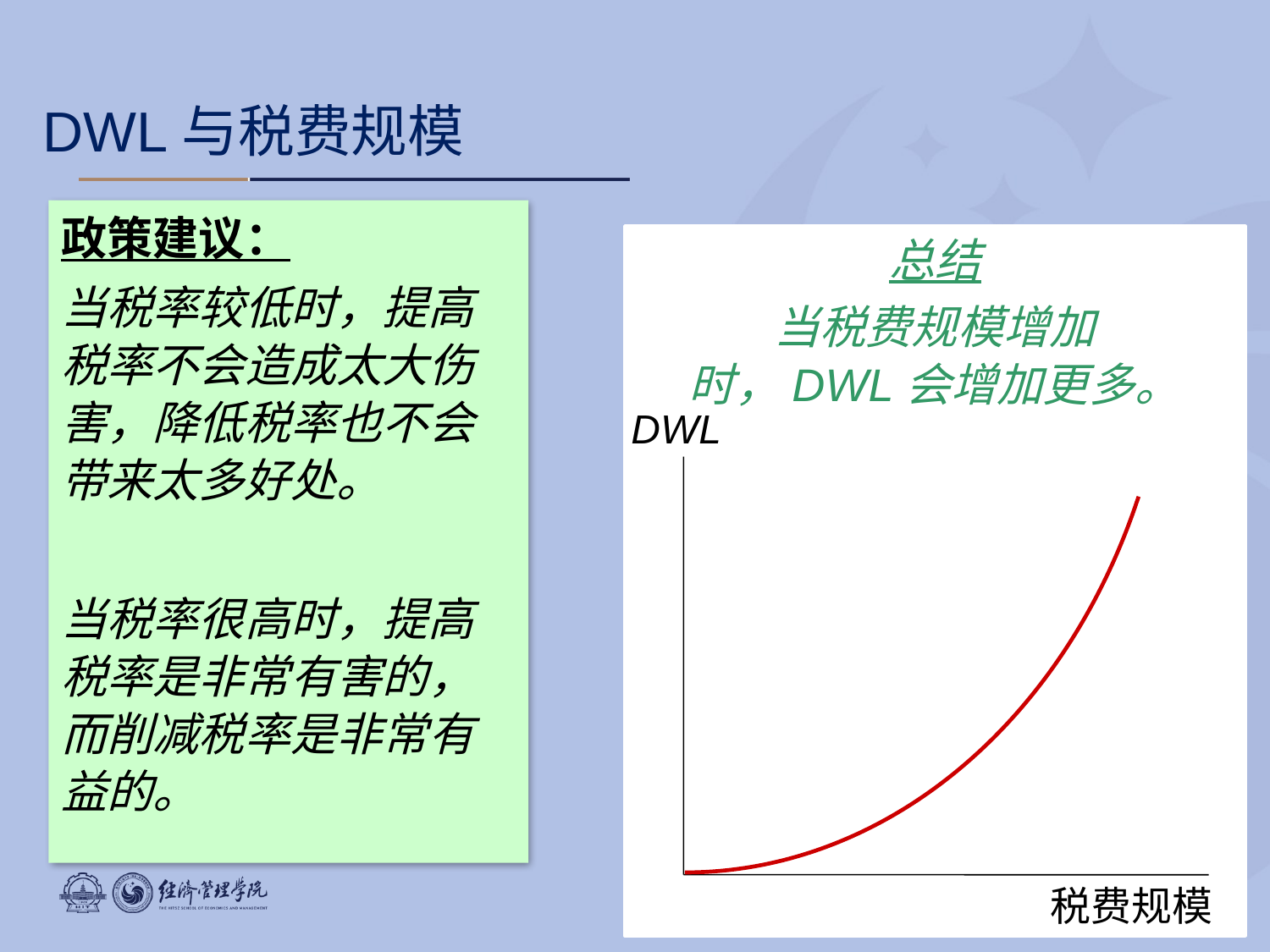

DWL与税费规模
政策建议：
当税率较低时，提高税率不会造成太大伤害，降低税率也不会带来太多好处。

当税率很高时，提高税率是非常有害的，而削减税率是非常有益的。
总结
当税费规模增加时，DWL会增加更多。

DWL

税费规模